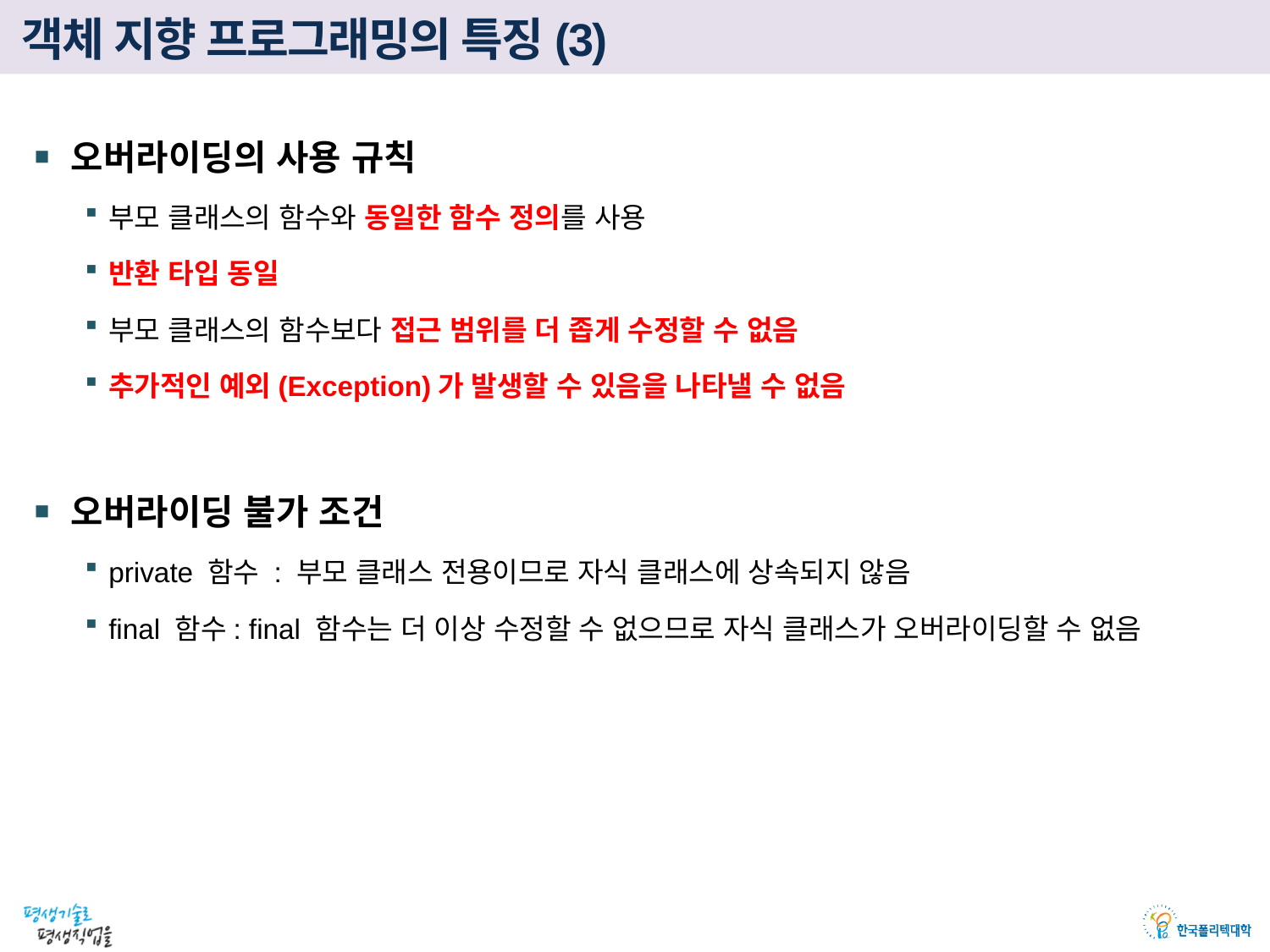

# 객체 지향 프로그래밍의 특징(3)
오버라이딩의 사용 규칙
부모 클래스의 함수와 동일한 함수 정의를 사용
반환 타입 동일
부모 클래스의 함수보다 접근 범위를 더 좁게 수정할 수 없음
추가적인 예외(Exception)가 발생할 수 있음을 나타낼 수 없음

오버라이딩 불가 조건
private 함수 : 부모 클래스 전용이므로 자식 클래스에 상속되지 않음
final 함수: final 함수는 더 이상 수정할 수 없으므로 자식 클래스가 오버라이딩할 수 없음